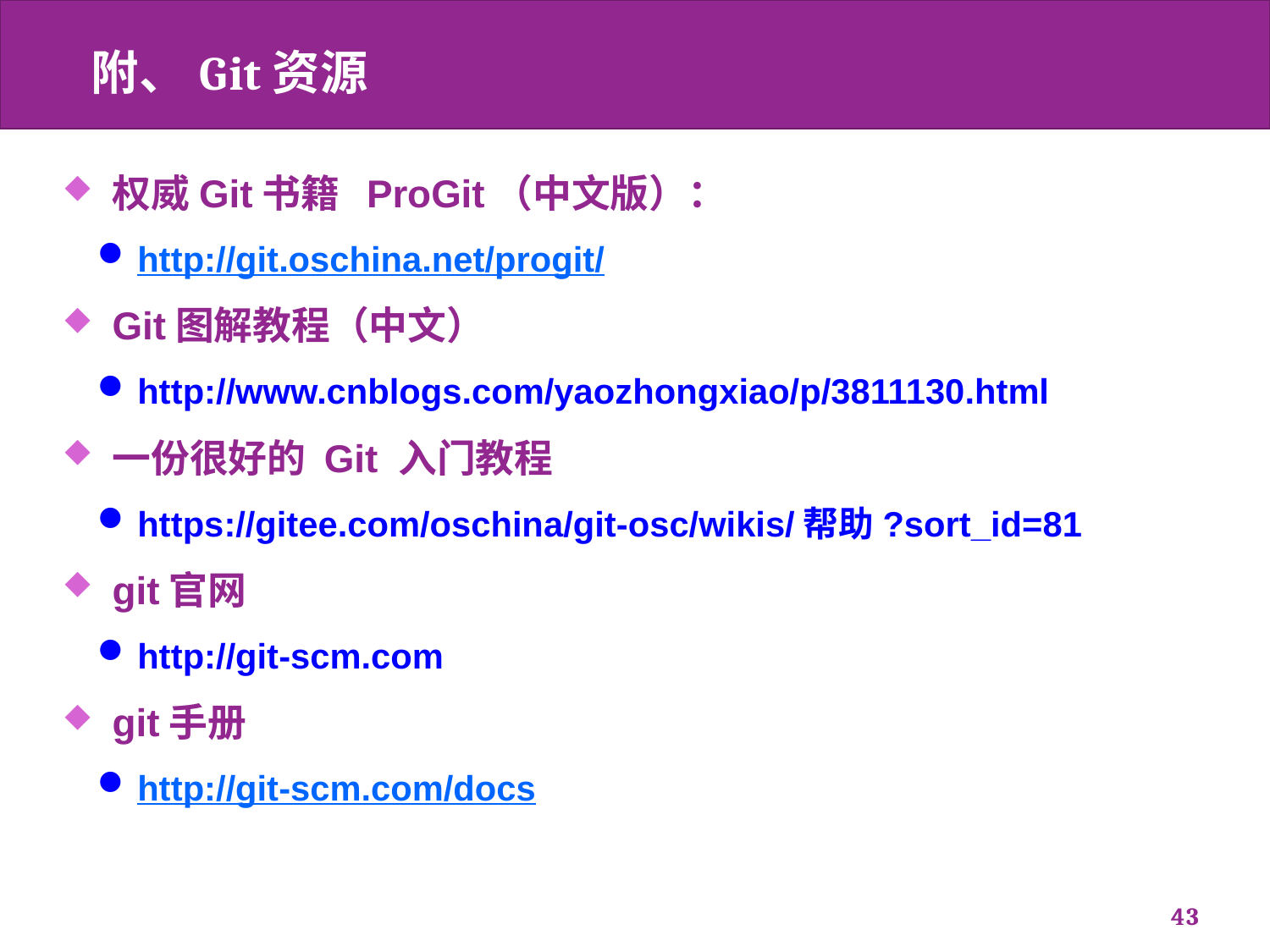

# 附、Git资源
权威Git书籍  ProGit（中文版）：
http://git.oschina.net/progit/
Git图解教程（中文）
http://www.cnblogs.com/yaozhongxiao/p/3811130.html
一份很好的 Git 入门教程
https://gitee.com/oschina/git-osc/wikis/帮助?sort_id=81
git官网
http://git-scm.com
git手册
http://git-scm.com/docs
43